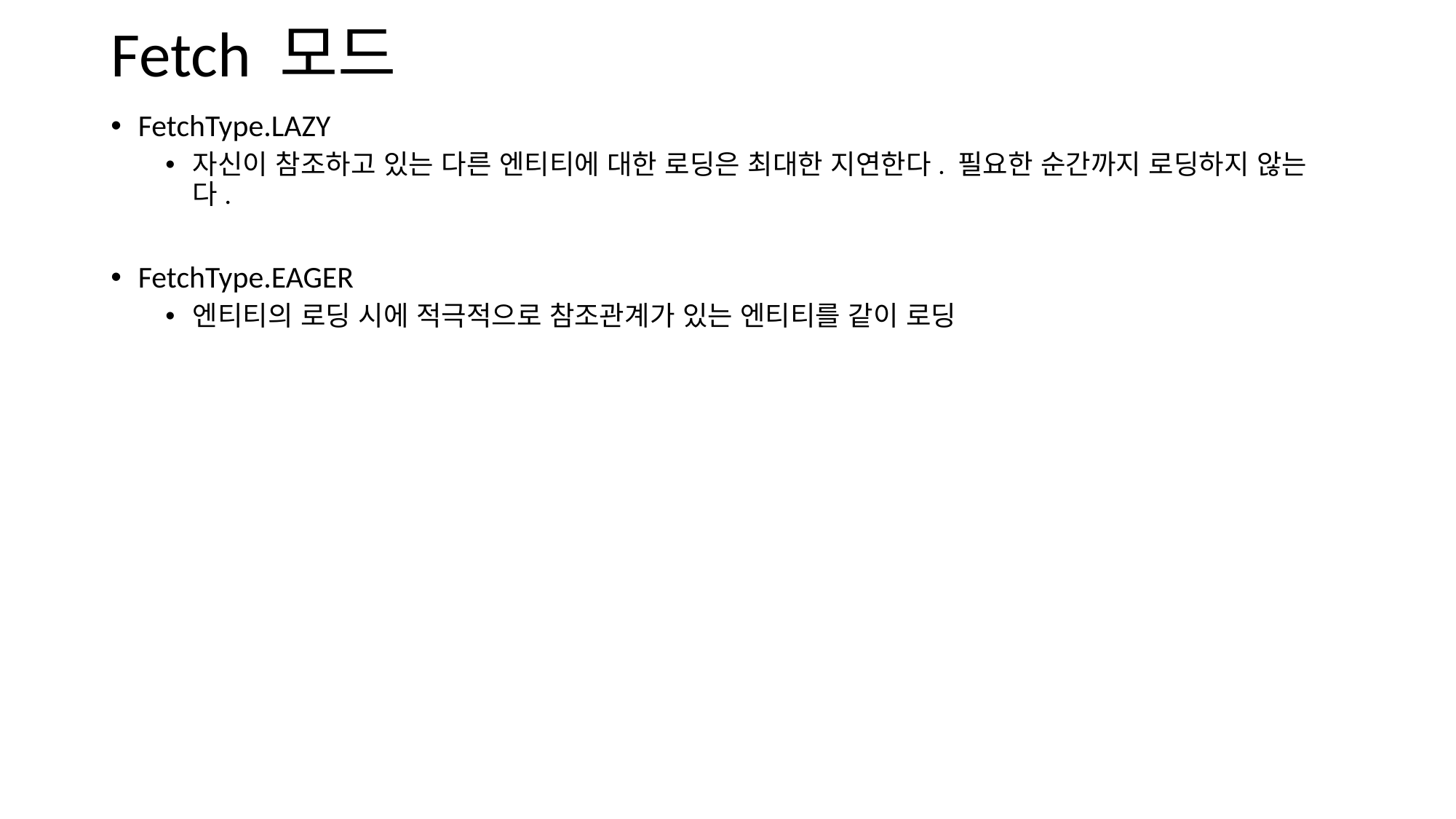

# Fetch 모드
FetchType.LAZY
자신이 참조하고 있는 다른 엔티티에 대한 로딩은 최대한 지연한다. 필요한 순간까지 로딩하지 않는다.

FetchType.EAGER
엔티티의 로딩 시에 적극적으로 참조관계가 있는 엔티티를 같이 로딩